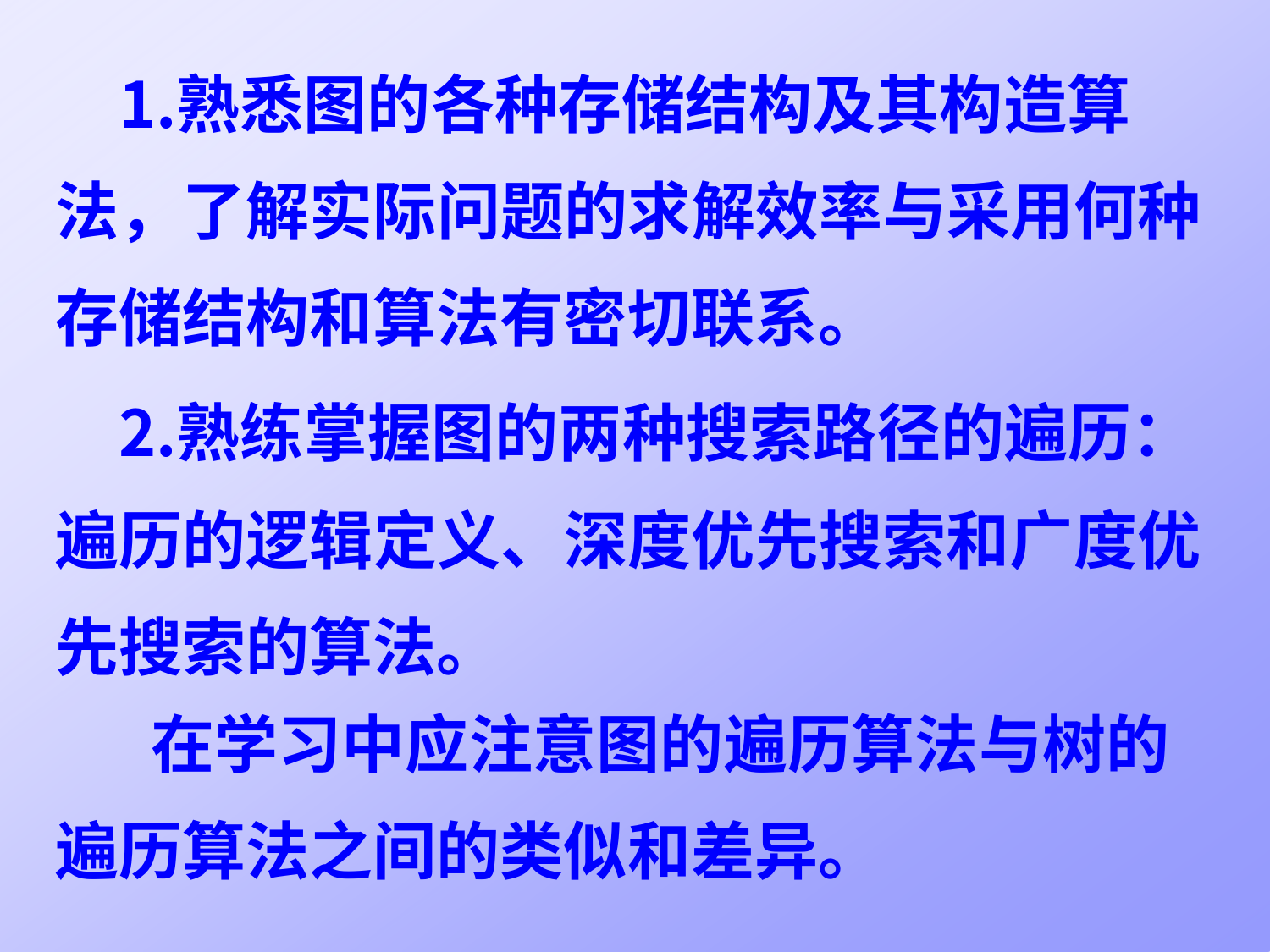

熟悉图的各种存储结构及其构造算 法，了解实际问题的求解效率与采用何种 存储结构和算法有密切联系。
熟练掌握图的两种搜索路径的遍历： 遍历的逻辑定义、深度优先搜索和广度优 先搜索的算法。
在学习中应注意图的遍历算法与树的
遍历算法之间的类似和差异。